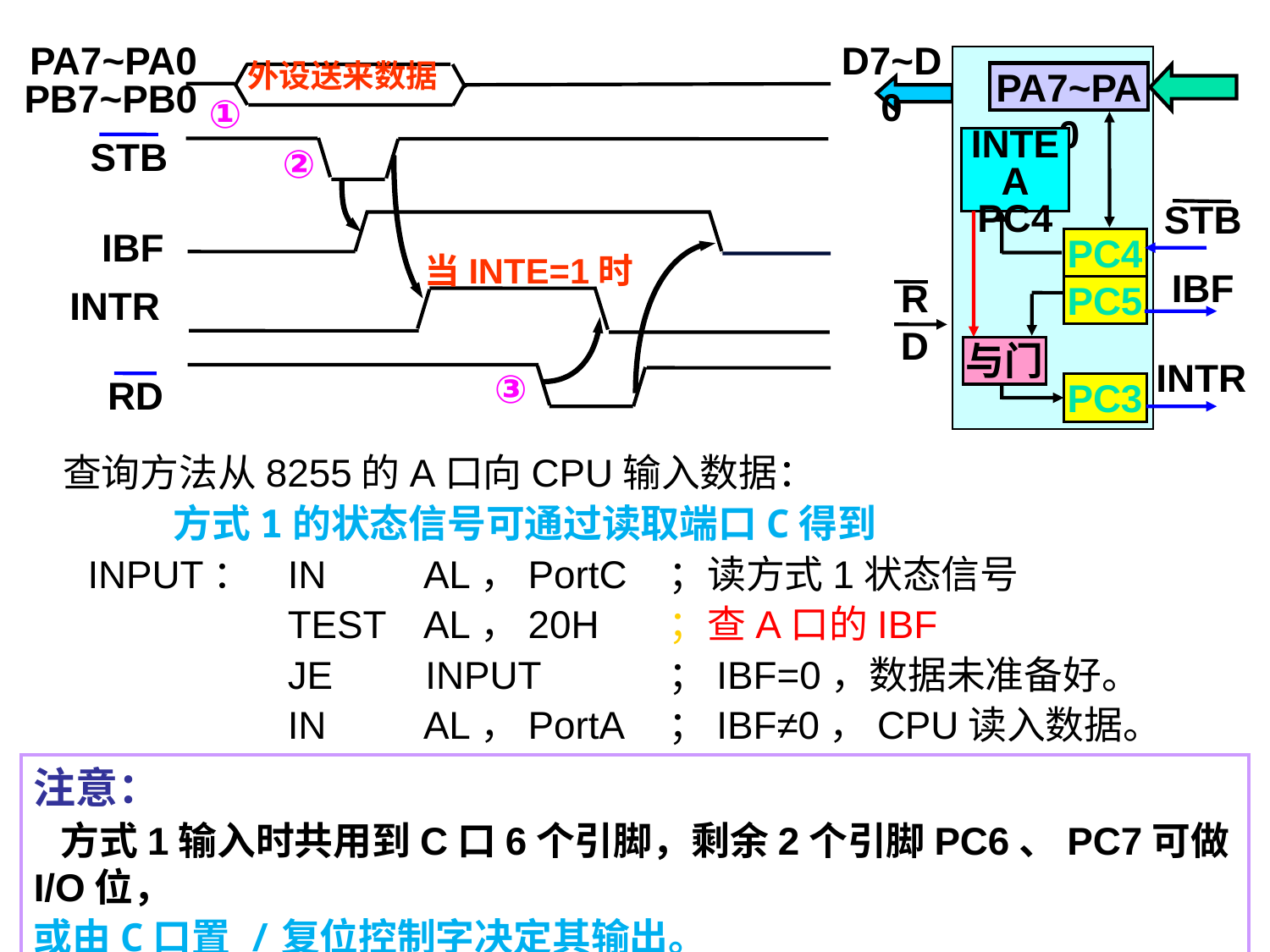

PA7~PA0
外设送来数据

PB7~PB0
①

STB

②

IBF

当INTE=1时

INTR

③

RD

D7~D0

PA7~PA0

INTEA
PC4
STB

PC4

IBF
RD

PC5

与门
INTR
PC3

  查询方法从8255的A口向CPU输入数据：
               方式1的状态信号可通过读取端口C得到
     INPUT：	IN   	 AL，PortC	；读方式1状态信号
		TEST 	 AL，20H   	；查A口的IBF
		JE   	 INPUT     	；IBF=0，数据未准备好。
		IN	 AL，PortA 	；IBF≠0，CPU读入数据。
注意：
  方式1输入时共用到C口6个引脚，剩余2个引脚PC6、PC7可做I/O位，
或由C口置 /复位控制字决定其输出。